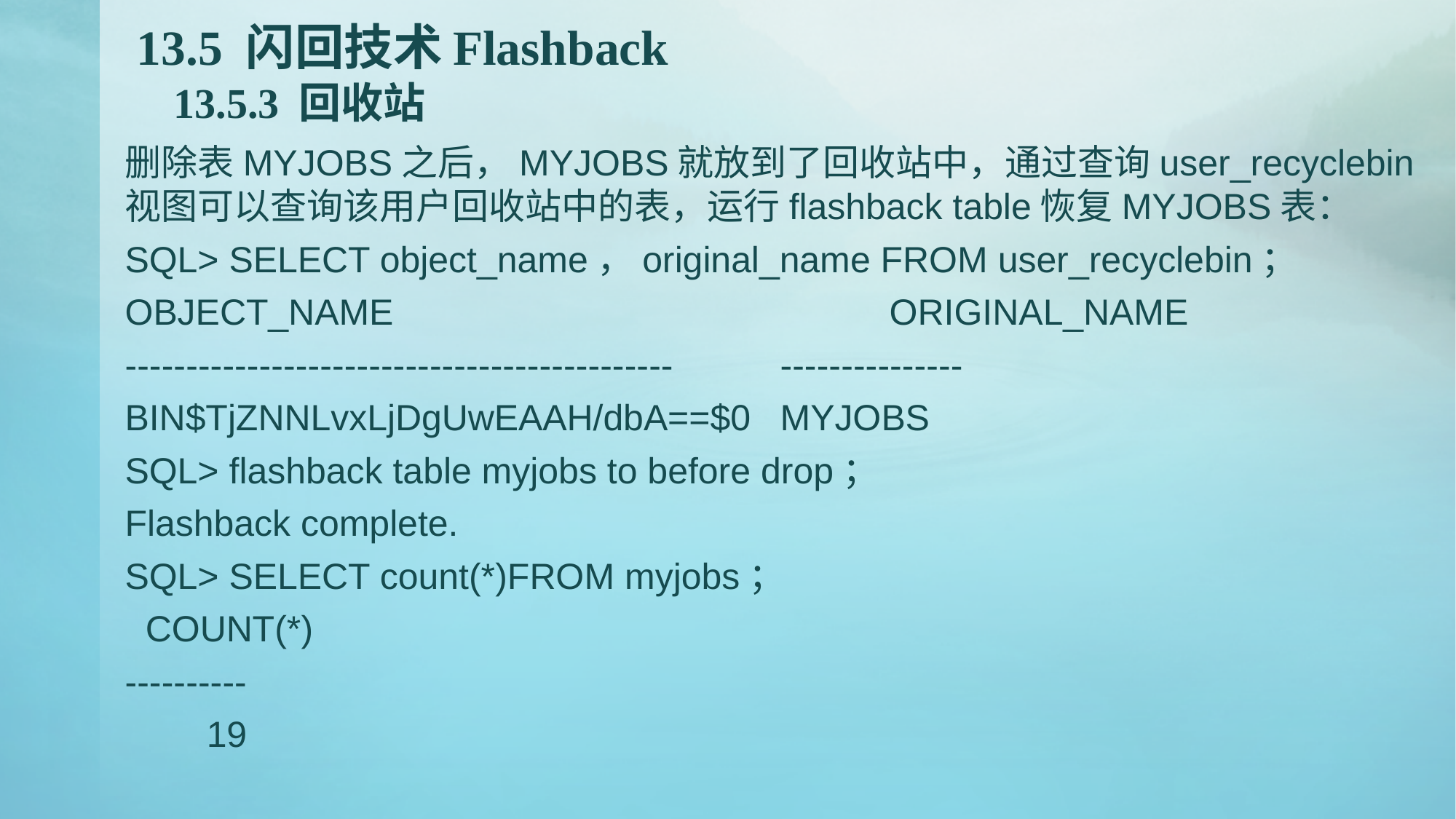

# 13.5 闪回技术Flashback 13.5.3 回收站
删除表MYJOBS之后，MYJOBS就放到了回收站中，通过查询user_recyclebin视图可以查询该用户回收站中的表，运行flashback table恢复MYJOBS表：
SQL> SELECT object_name，original_name FROM user_recyclebin；
OBJECT_NAME					ORIGINAL_NAME
---------------------------------------------	---------------
BIN$TjZNNLvxLjDgUwEAAH/dbA==$0	MYJOBS
SQL> flashback table myjobs to before drop；
Flashback complete.
SQL> SELECT count(*)FROM myjobs；
  COUNT(*)
----------
        19